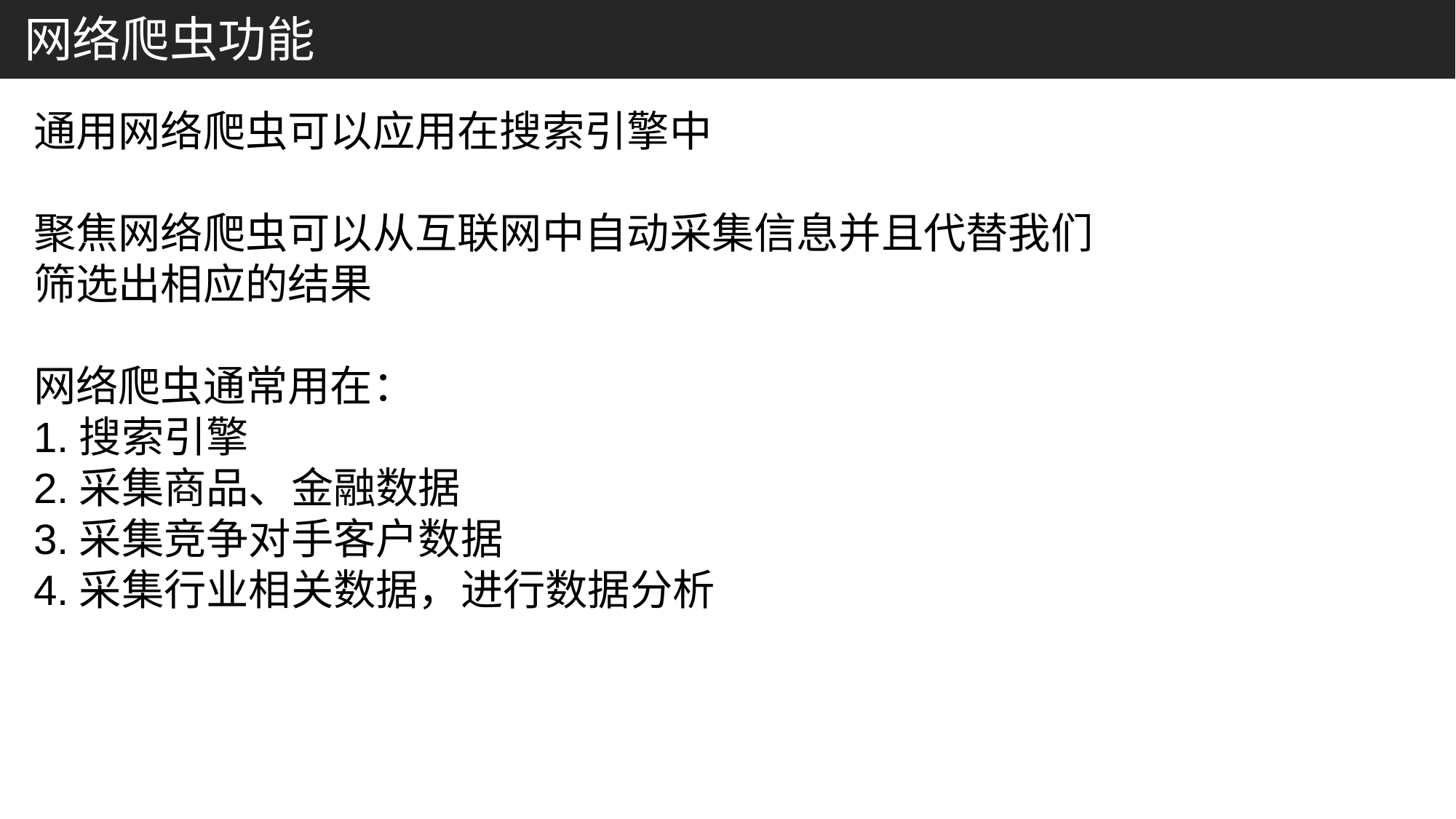

网络爬虫功能
通用网络爬虫可以应用在搜索引擎中

聚焦网络爬虫可以从互联网中自动采集信息并且代替我们筛选出相应的结果

网络爬虫通常用在：
1.搜索引擎
2.采集商品、金融数据
3.采集竞争对手客户数据
4.采集行业相关数据，进行数据分析